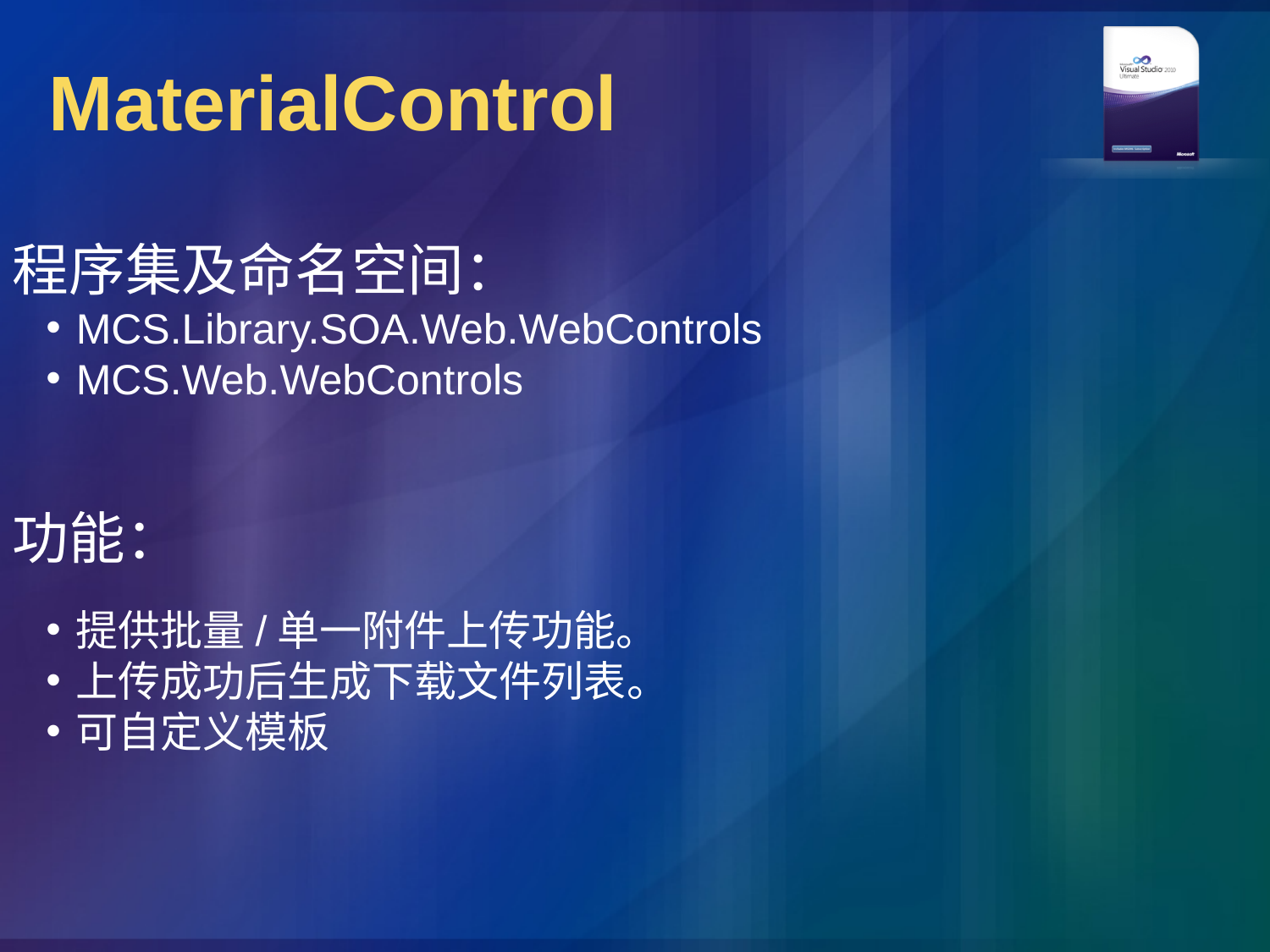

MaterialControl

程序集及命名空间：
MCS.Library.SOA.Web.WebControls
MCS.Web.WebControls
功能：
提供批量/单一附件上传功能。
上传成功后生成下载文件列表。
可自定义模板